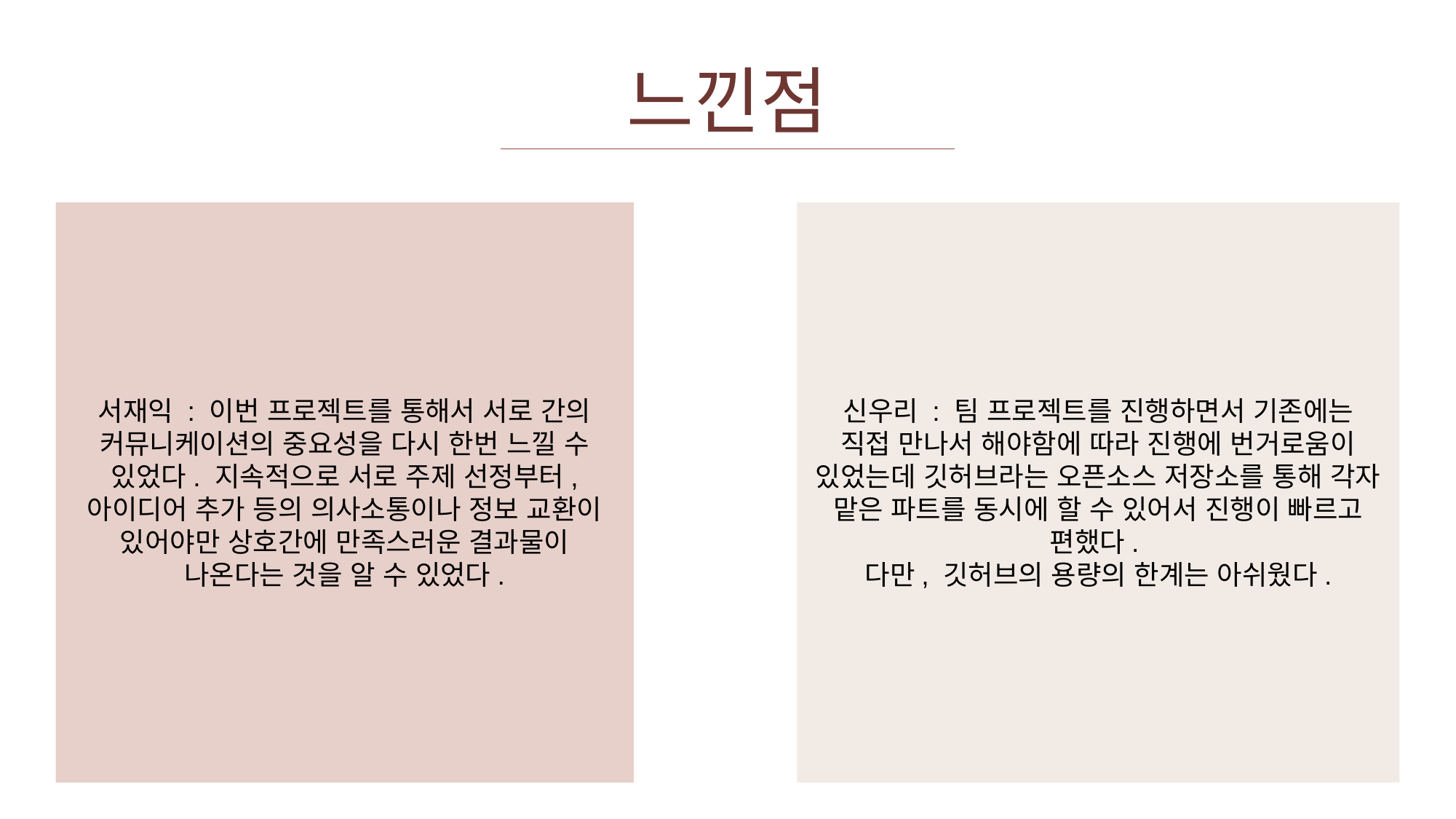

느낀점
신우리 : 팀 프로젝트를 진행하면서 기존에는
직접 만나서 해야함에 따라 진행에 번거로움이
있었는데 깃허브라는 오픈소스 저장소를 통해 각자 맡은 파트를 동시에 할 수 있어서 진행이 빠르고 편했다.
다만, 깃허브의 용량의 한계는 아쉬웠다.
서재익 : 이번 프로젝트를 통해서 서로 간의 커뮤니케이션의 중요성을 다시 한번 느낄 수 있었다. 지속적으로 서로 주제 선정부터, 아이디어 추가 등의 의사소통이나 정보 교환이 있어야만 상호간에 만족스러운 결과물이 나온다는 것을 알 수 있었다.